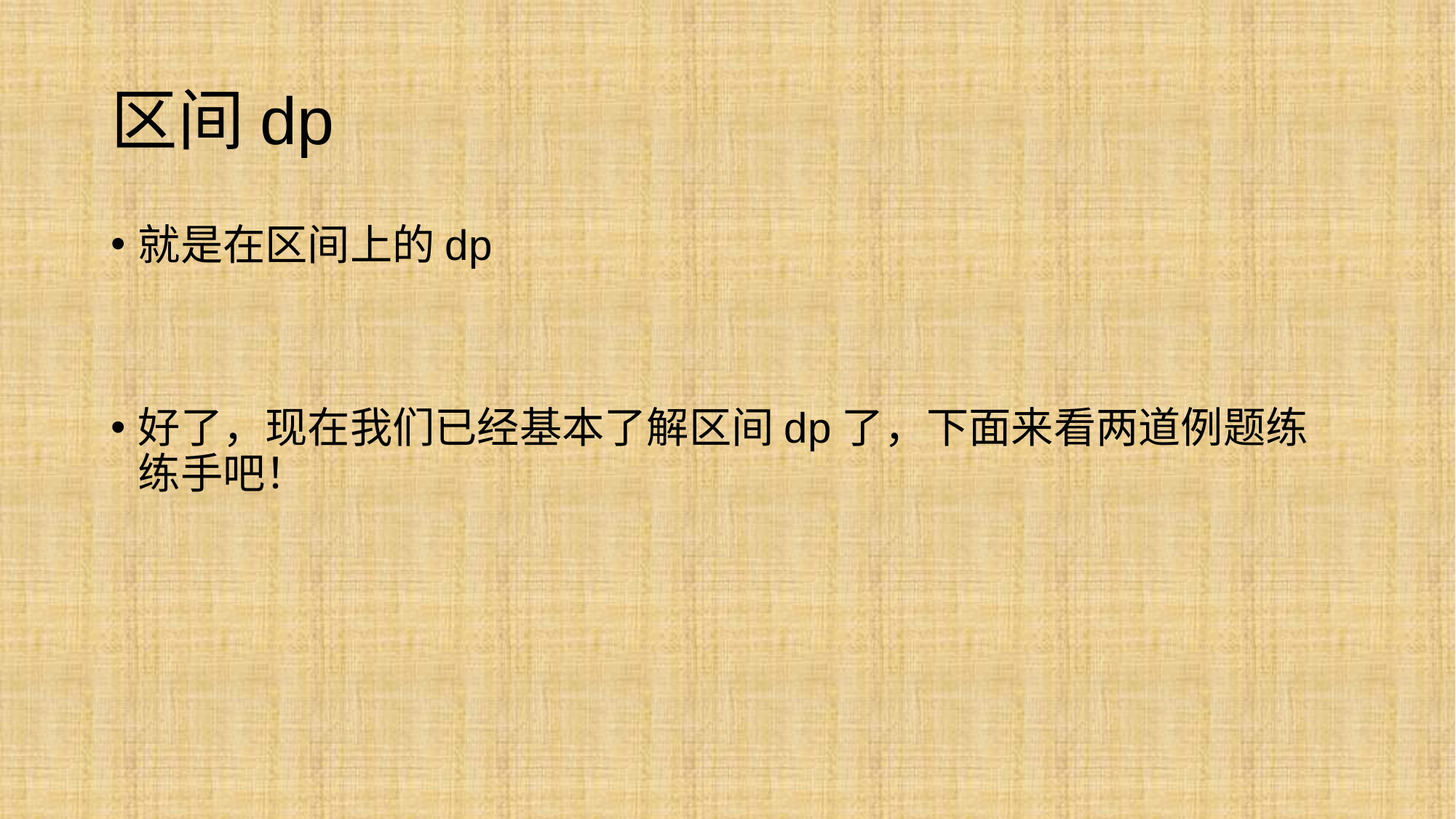

# 区间dp
就是在区间上的dp

好了，现在我们已经基本了解区间dp了，下面来看两道例题练练手吧！